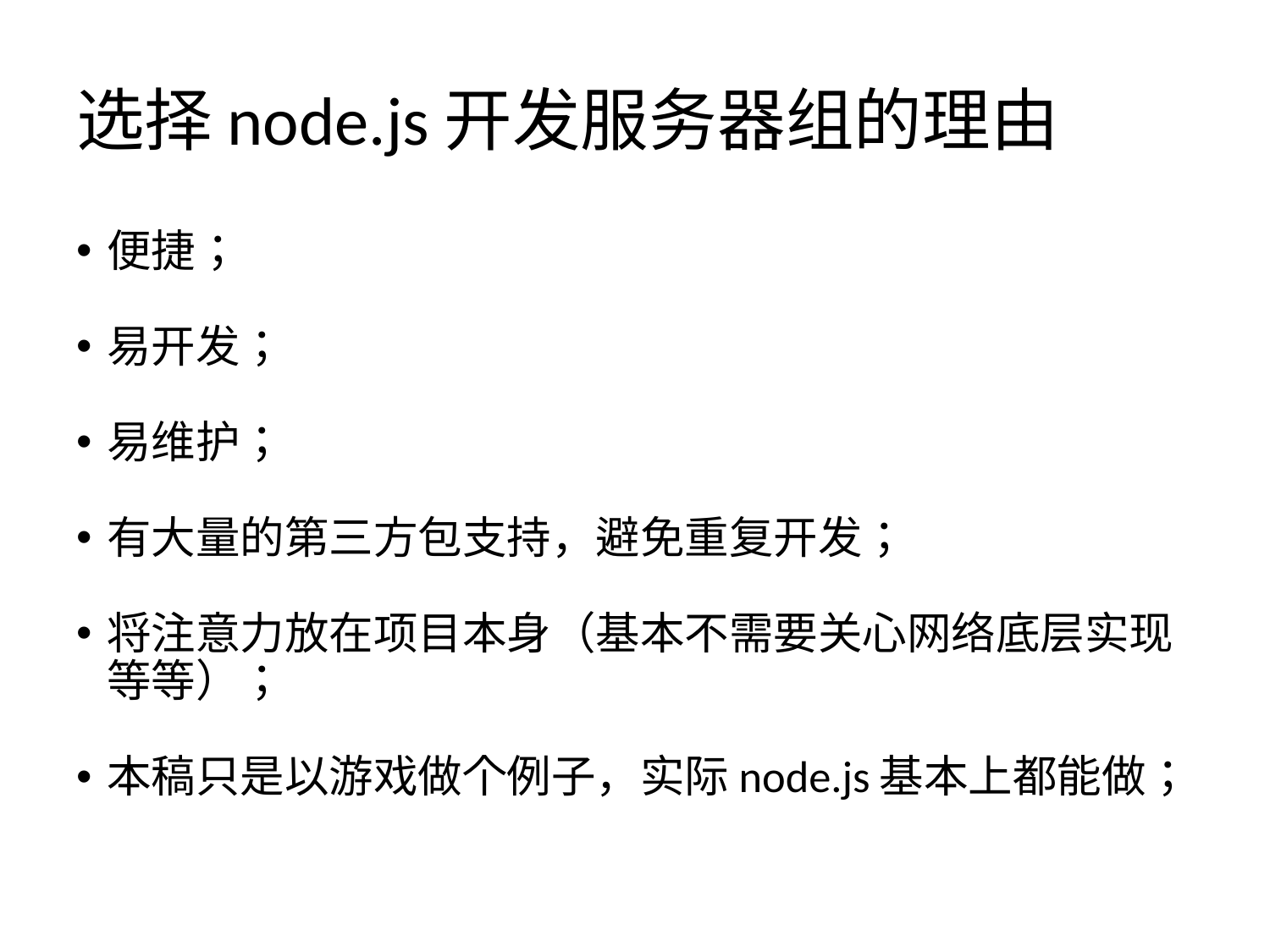

# 选择node.js开发服务器组的理由
便捷；

易开发；

易维护；

有大量的第三方包支持，避免重复开发；

将注意力放在项目本身（基本不需要关心网络底层实现等等）；

本稿只是以游戏做个例子，实际node.js基本上都能做；